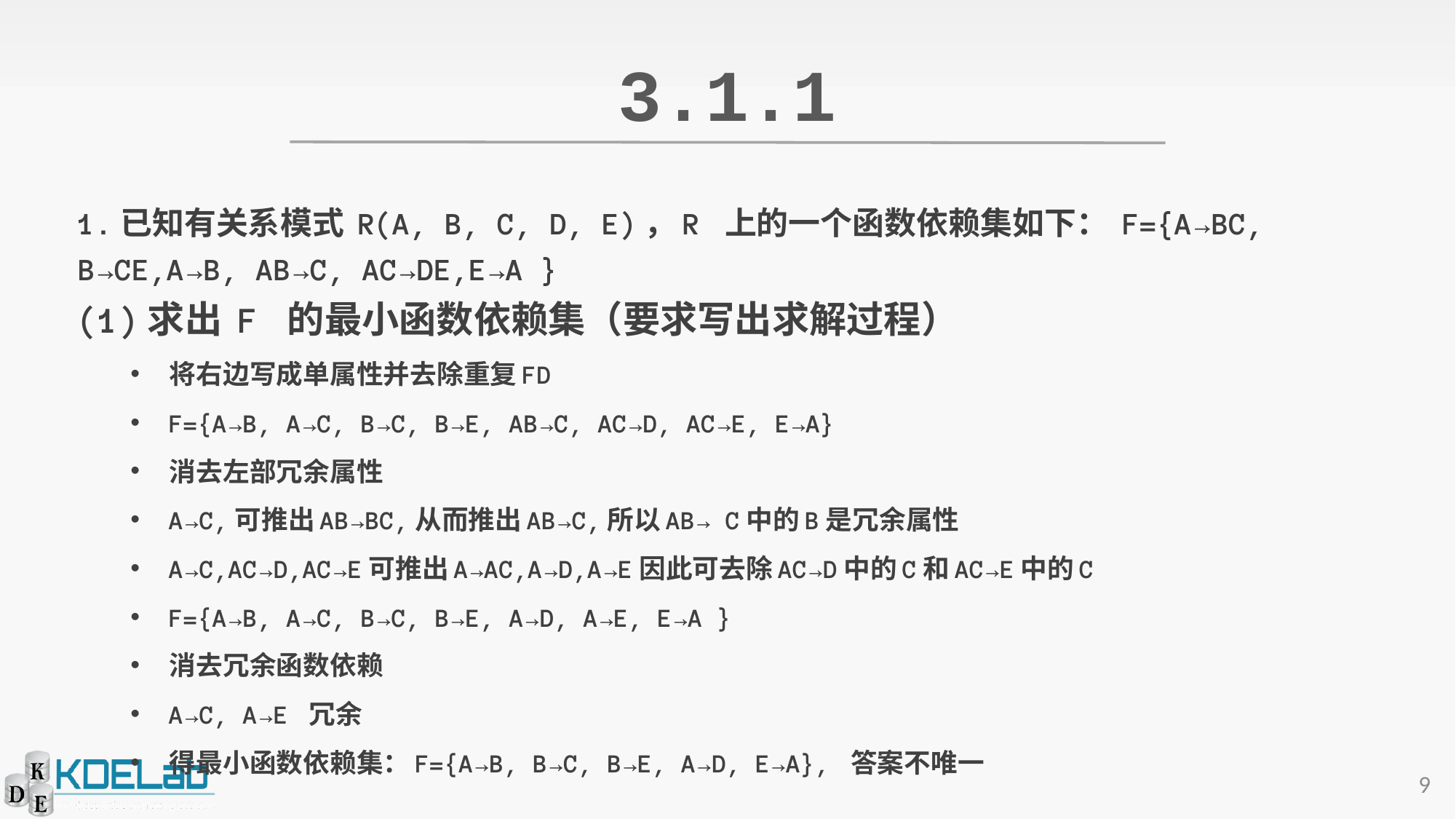

# 3.1.1
1.已知有关系模式 R(A, B, C, D, E)，R 上的一个函数依赖集如下： F={A→BC, B→CE,A→B, AB→C, AC→DE,E→A }
(1)求出 F 的最小函数依赖集（要求写出求解过程）
将右边写成单属性并去除重复FD
F={A→B, A→C, B→C, B→E, AB→C, AC→D, AC→E, E→A}
消去左部冗余属性
A→C,可推出AB→BC,从而推出AB→C,所以AB→ C中的B是冗余属性
A→C,AC→D,AC→E可推出A→AC,A→D,A→E因此可去除AC→D中的C和AC→E中的C
F={A→B, A→C, B→C, B→E, A→D, A→E, E→A }
消去冗余函数依赖
A→C, A→E 冗余
得最小函数依赖集：F={A→B, B→C, B→E, A→D, E→A}, 答案不唯一

9